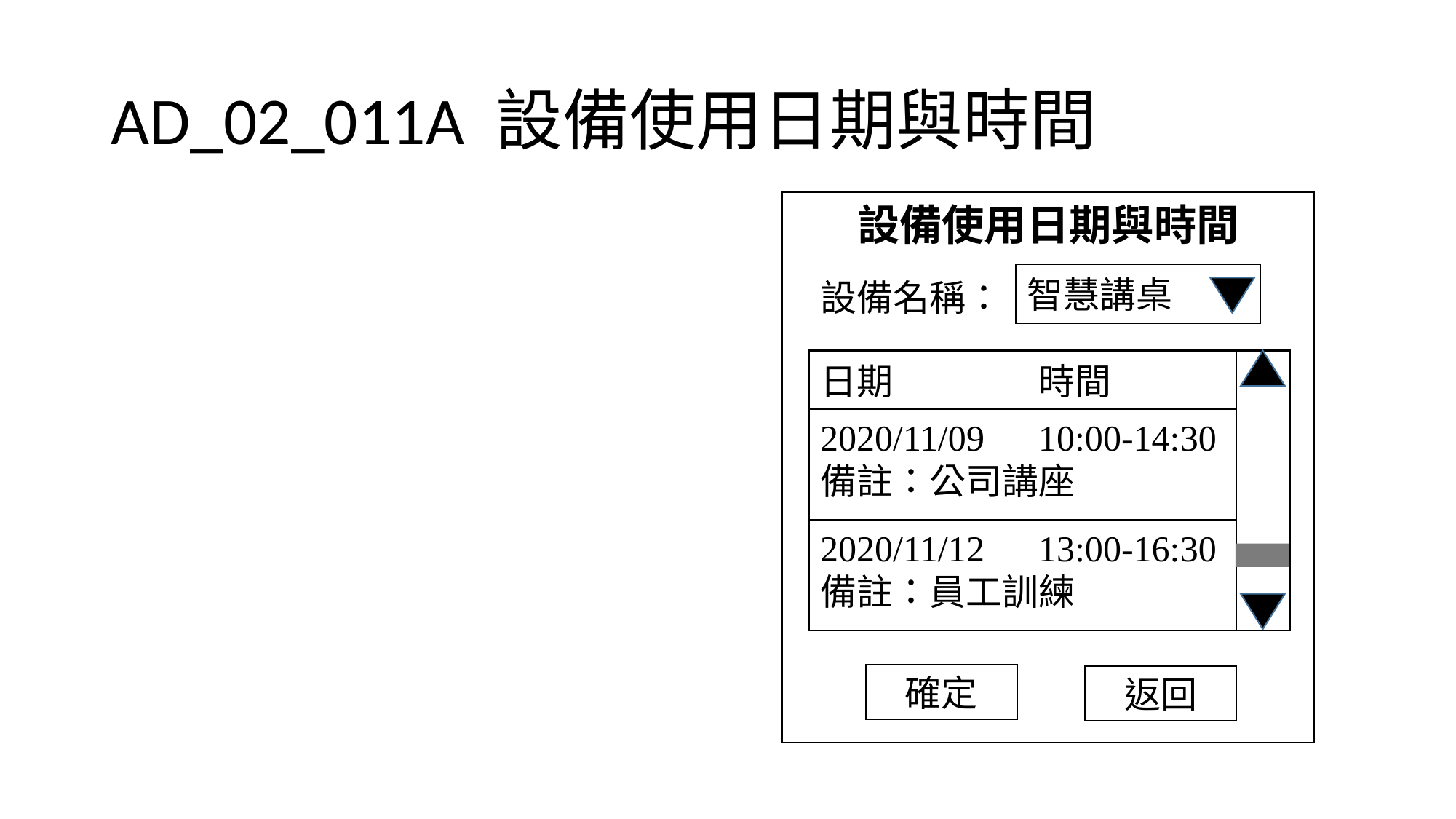

# AD_02_011A 設備使用日期與時間
設備使用日期與時間

智慧講桌
設備名稱：

日期		時間
2020/11/09	10:00-14:30
備註：公司講座

2020/11/12	13:00-16:30
備註：員工訓練

確定
返回